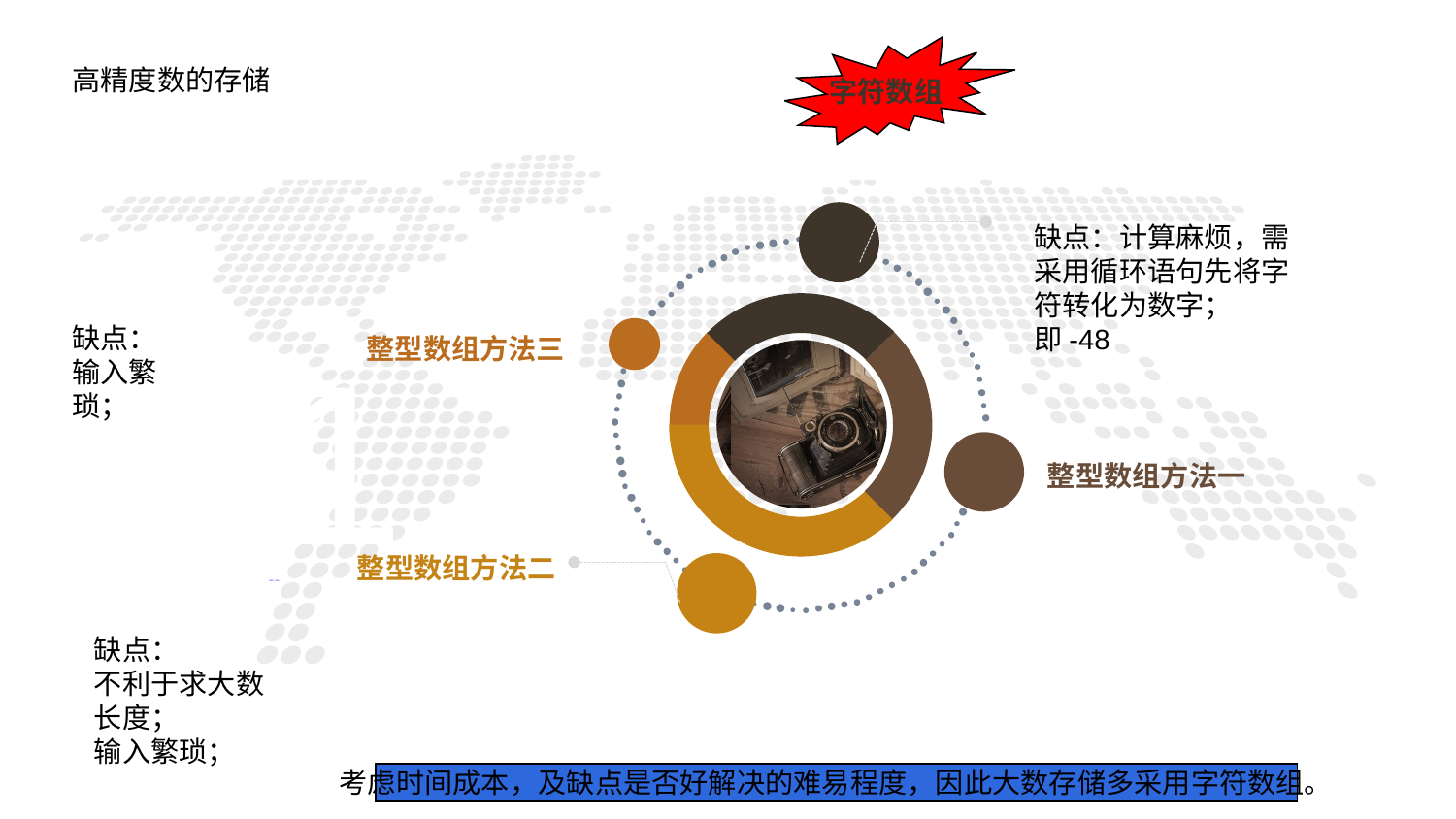

高精度数的存储
字符数组

整型数组方法三

整型数组方法一

整型数组方法二

缺点：计算麻烦，需采用循环语句先将字符转化为数字；
即-48
1
缺点：
输入繁琐；
PART  ONE
缺点：
不利于求大数长度；
输入繁琐；
考虑时间成本，及缺点是否好解决的难易程度，因此大数存储多采用字符数组。